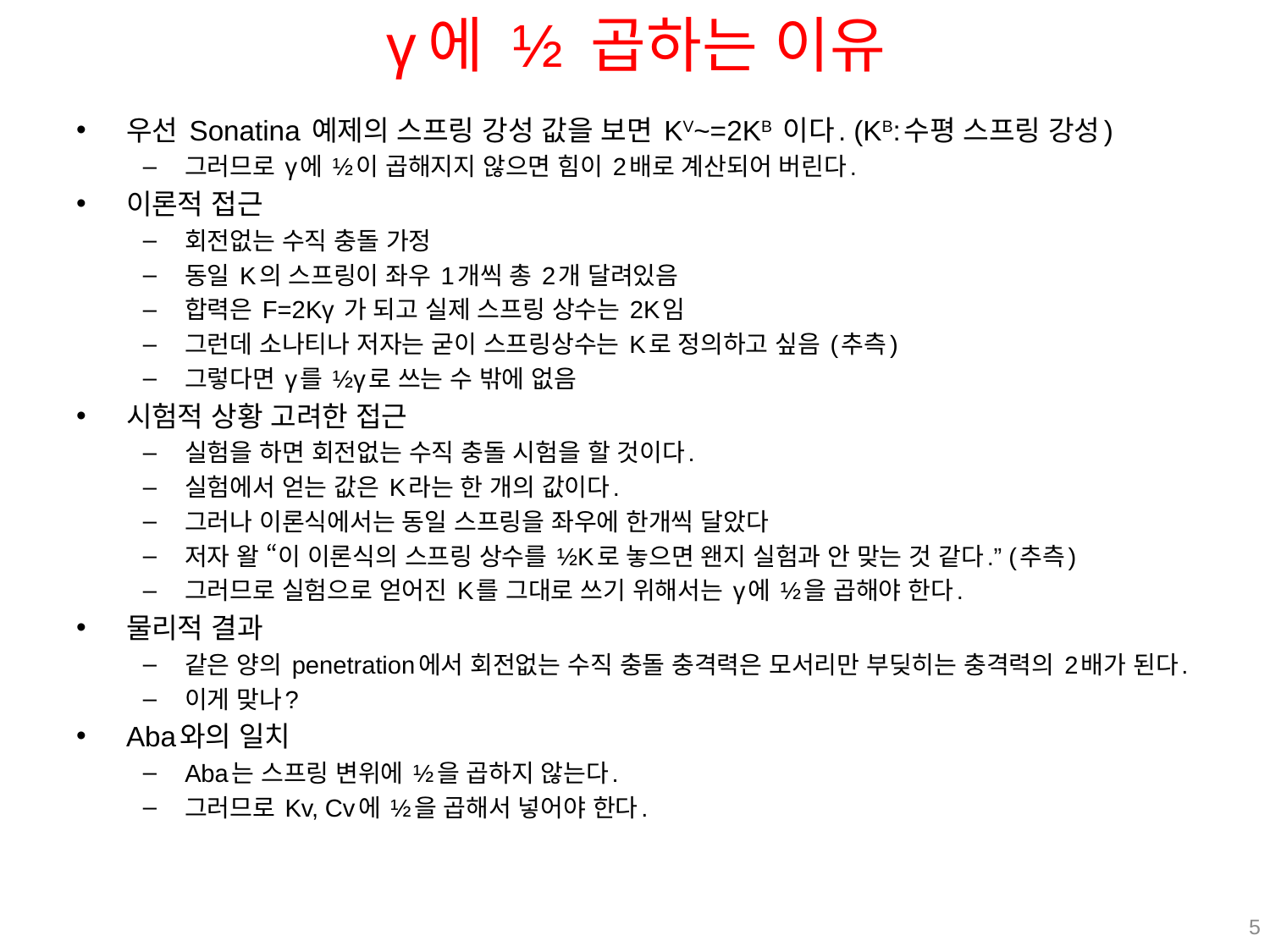

# γ에 ½ 곱하는 이유
우선 Sonatina 예제의 스프링 강성 값을 보면 KV~=2KB 이다. (KB:수평 스프링 강성)
그러므로 γ에 ½이 곱해지지 않으면 힘이 2배로 계산되어 버린다.
이론적 접근
회전없는 수직 충돌 가정
동일 K의 스프링이 좌우 1개씩 총 2개 달려있음
합력은 F=2Kγ 가 되고 실제 스프링 상수는 2K임
그런데 소나티나 저자는 굳이 스프링상수는 K로 정의하고 싶음 (추측)
그렇다면 γ를 ½γ로 쓰는 수 밖에 없음
시험적 상황 고려한 접근
실험을 하면 회전없는 수직 충돌 시험을 할 것이다.
실험에서 얻는 값은 K라는 한 개의 값이다.
그러나 이론식에서는 동일 스프링을 좌우에 한개씩 달았다
저자 왈 “이 이론식의 스프링 상수를 ½K로 놓으면 왠지 실험과 안 맞는 것 같다.” (추측)
그러므로 실험으로 얻어진 K를 그대로 쓰기 위해서는 γ에 ½을 곱해야 한다.
물리적 결과
같은 양의 penetration에서 회전없는 수직 충돌 충격력은 모서리만 부딪히는 충격력의 2배가 된다.
이게 맞나?
Aba와의 일치
Aba는 스프링 변위에 ½을 곱하지 않는다.
그러므로 Kv, Cv에 ½을 곱해서 넣어야 한다.
5